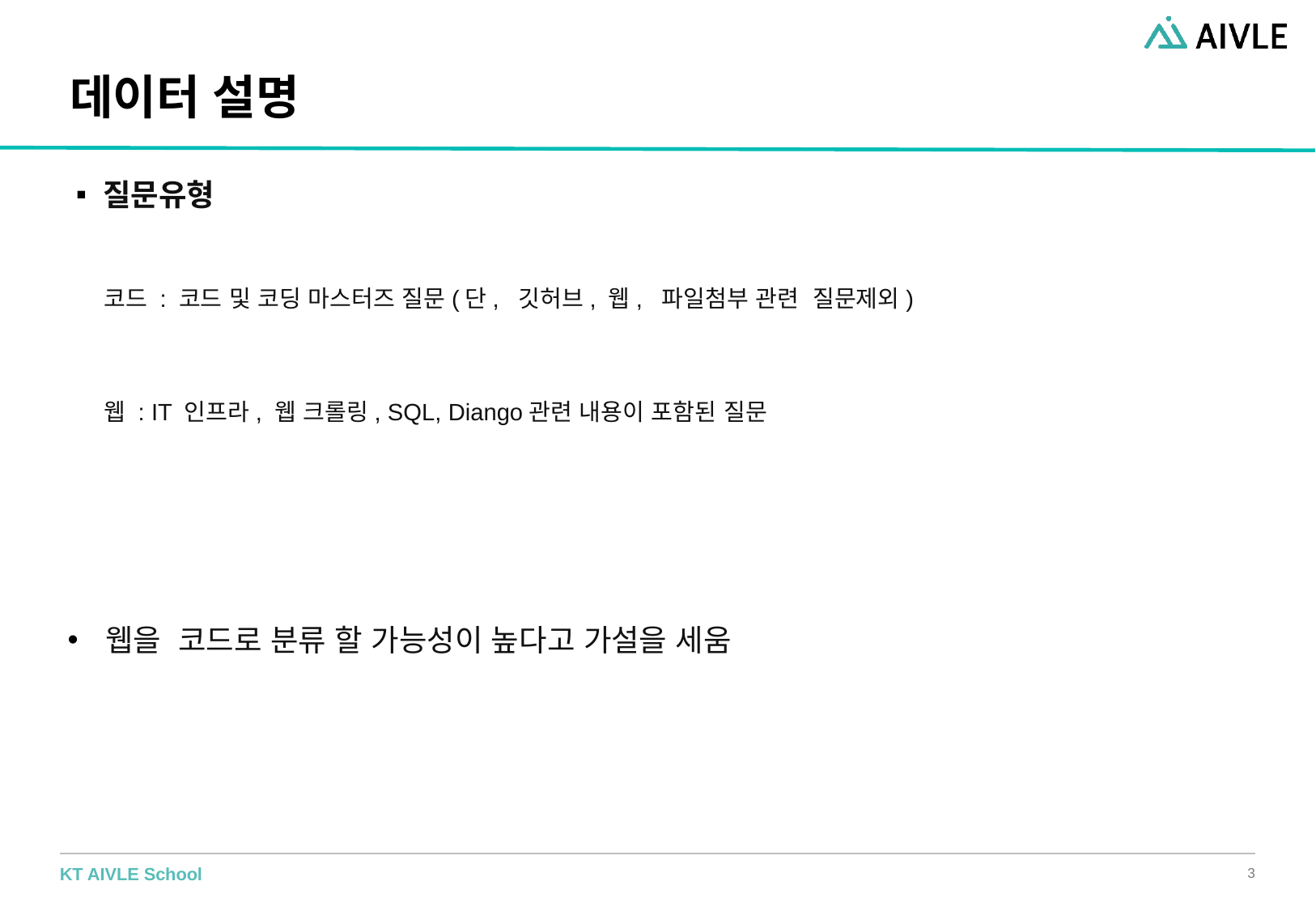

# 데이터 설명
질문유형
코드 : 코드 및 코딩 마스터즈 질문(단,  깃허브, 웹,  파일첨부 관련  질문제외)

웹 : IT 인프라, 웹 크롤링, SQL, Diango관련 내용이 포함된 질문

웹을  코드로 분류 할 가능성이 높다고 가설을 세움